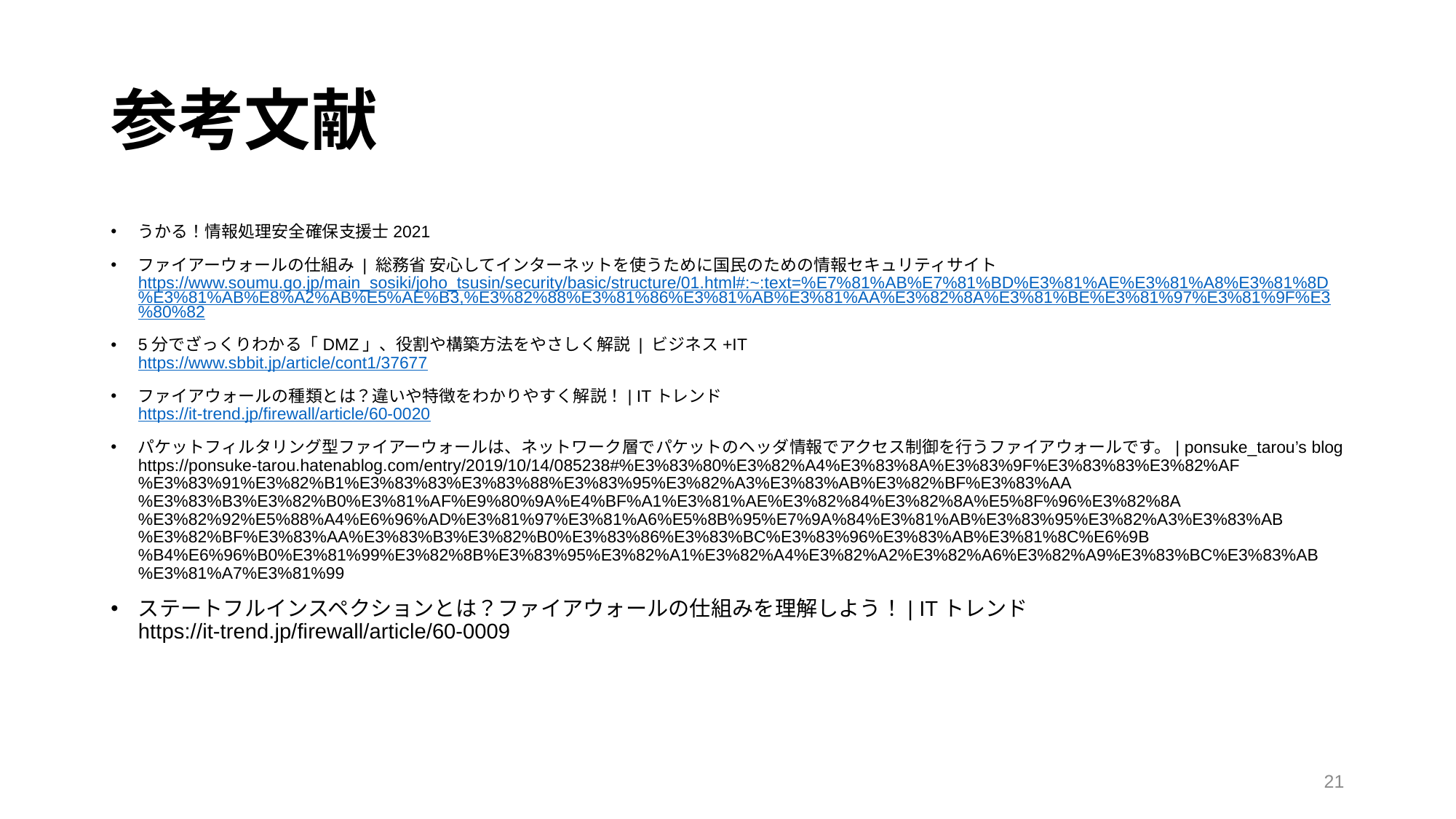

# 参考文献
うかる！情報処理安全確保支援士2021
ファイアーウォールの仕組み | 総務省 安心してインターネットを使うために国民のための情報セキュリティサイト
https://www.soumu.go.jp/main_sosiki/joho_tsusin/security/basic/structure/01.html#:~:text=%E7%81%AB%E7%81%BD%E3%81%AE%E3%81%A8%E3%81%8D%E3%81%AB%E8%A2%AB%E5%AE%B3,%E3%82%88%E3%81%86%E3%81%AB%E3%81%AA%E3%82%8A%E3%81%BE%E3%81%97%E3%81%9F%E3%80%82
5分でざっくりわかる「DMZ」、役割や構築方法をやさしく解説 | ビジネス+IT
https://www.sbbit.jp/article/cont1/37677
ファイアウォールの種類とは？違いや特徴をわかりやすく解説！| ITトレンド
https://it-trend.jp/firewall/article/60-0020
パケットフィルタリング型ファイアーウォールは、ネットワーク層でパケットのヘッダ情報でアクセス制御を行うファイアウォールです。| ponsuke_tarou’s blog
https://ponsuke-tarou.hatenablog.com/entry/2019/10/14/085238#%E3%83%80%E3%82%A4%E3%83%8A%E3%83%9F%E3%83%83%E3%82%AF%E3%83%91%E3%82%B1%E3%83%83%E3%83%88%E3%83%95%E3%82%A3%E3%83%AB%E3%82%BF%E3%83%AA%E3%83%B3%E3%82%B0%E3%81%AF%E9%80%9A%E4%BF%A1%E3%81%AE%E3%82%84%E3%82%8A%E5%8F%96%E3%82%8A%E3%82%92%E5%88%A4%E6%96%AD%E3%81%97%E3%81%A6%E5%8B%95%E7%9A%84%E3%81%AB%E3%83%95%E3%82%A3%E3%83%AB%E3%82%BF%E3%83%AA%E3%83%B3%E3%82%B0%E3%83%86%E3%83%BC%E3%83%96%E3%83%AB%E3%81%8C%E6%9B%B4%E6%96%B0%E3%81%99%E3%82%8B%E3%83%95%E3%82%A1%E3%82%A4%E3%82%A2%E3%82%A6%E3%82%A9%E3%83%BC%E3%83%AB%E3%81%A7%E3%81%99
ステートフルインスペクションとは？ファイアウォールの仕組みを理解しよう！| ITトレンド
https://it-trend.jp/firewall/article/60-0009

21